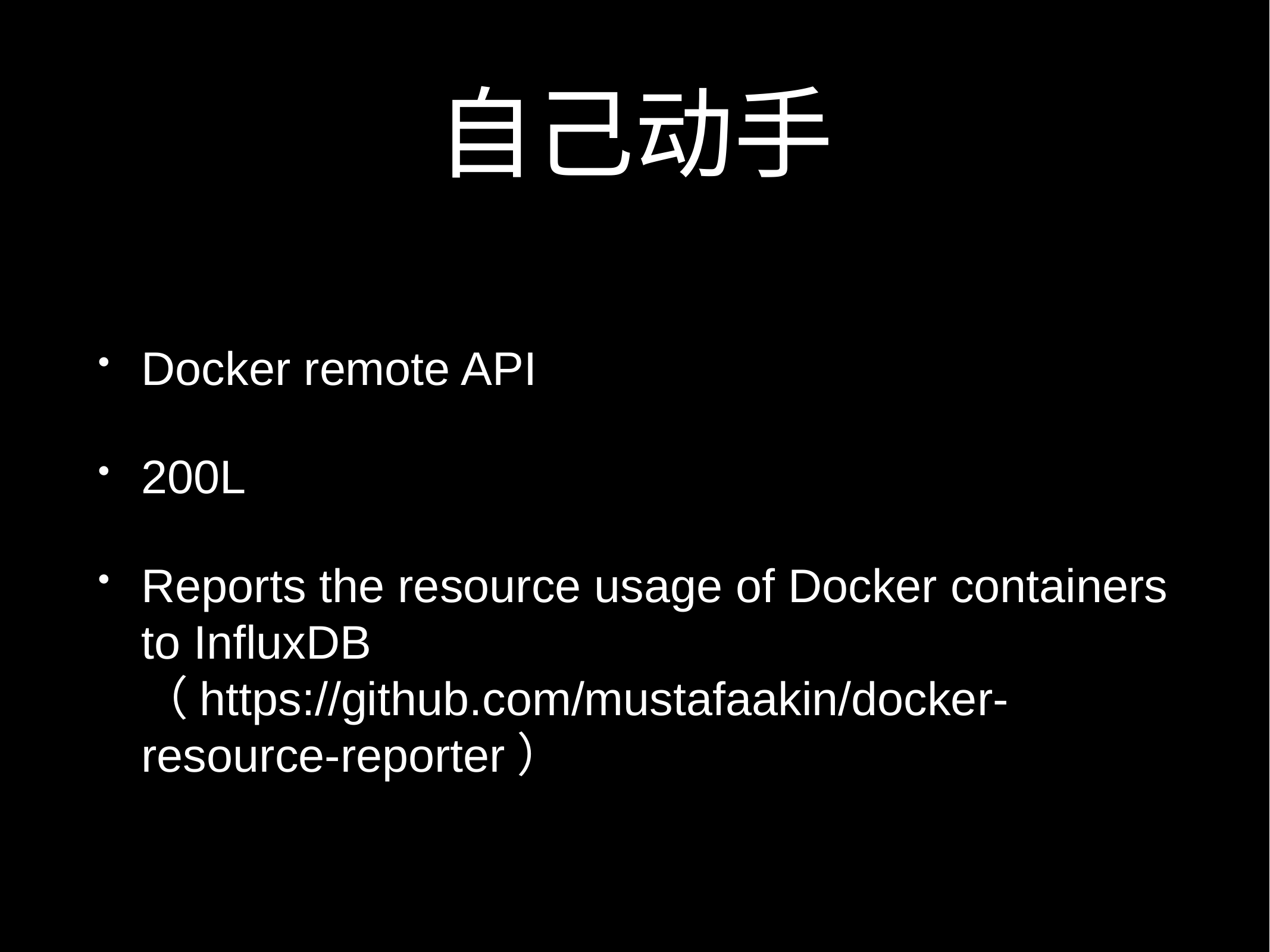

# 自己动手
Docker remote API
200L
Reports the resource usage of Docker containers to InfluxDB （https://github.com/mustafaakin/docker-resource-reporter）